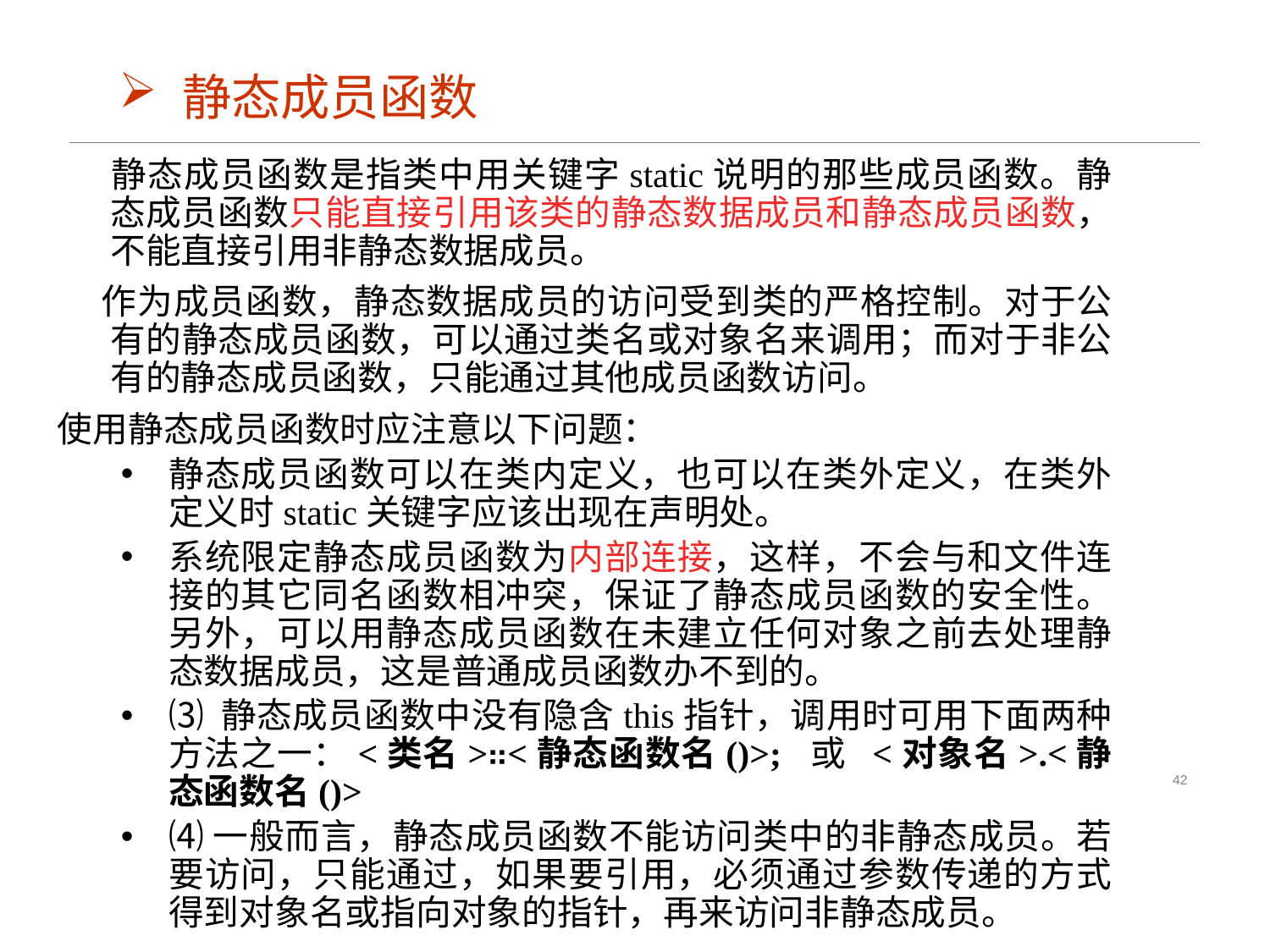

静态成员函数
	静态成员函数是指类中用关键字static说明的那些成员函数。静态成员函数只能直接引用该类的静态数据成员和静态成员函数，不能直接引用非静态数据成员。
    作为成员函数，静态数据成员的访问受到类的严格控制。对于公有的静态成员函数，可以通过类名或对象名来调用；而对于非公有的静态成员函数，只能通过其他成员函数访问。
使用静态成员函数时应注意以下问题：
静态成员函数可以在类内定义，也可以在类外定义，在类外定义时static关键字应该出现在声明处。
系统限定静态成员函数为内部连接，这样，不会与和文件连接的其它同名函数相冲突，保证了静态成员函数的安全性。另外，可以用静态成员函数在未建立任何对象之前去处理静态数据成员，这是普通成员函数办不到的。
⑶ 静态成员函数中没有隐含this指针，调用时可用下面两种方法之一：<类名>∷<静态函数名()>;  或  <对象名>.<静态函数名()>
⑷一般而言，静态成员函数不能访问类中的非静态成员。若要访问，只能通过，如果要引用，必须通过参数传递的方式得到对象名或指向对象的指针，再来访问非静态成员。

42